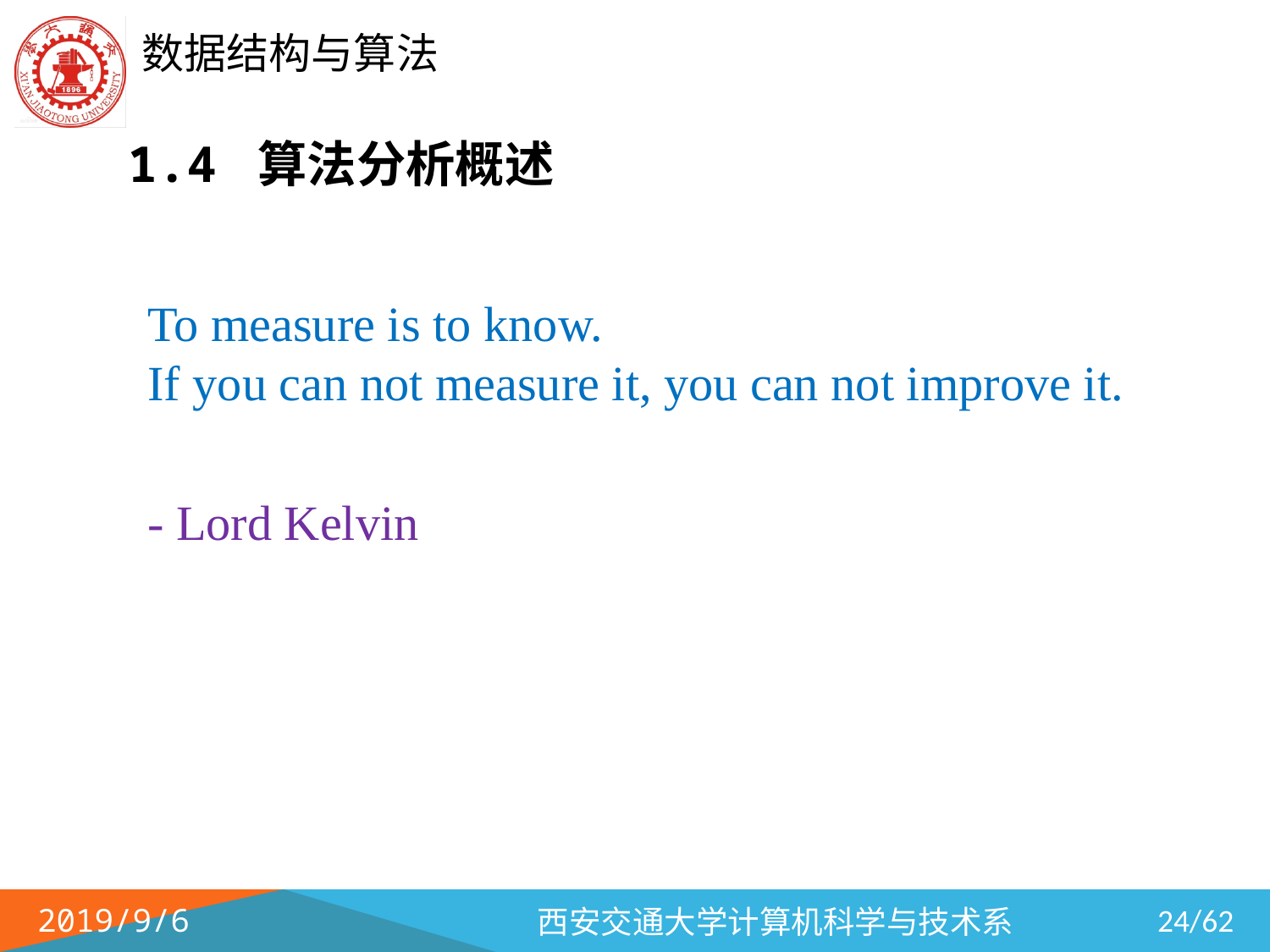

# 1.4 算法分析概述
To measure is to know.
If you can not measure it, you can not improve it.

- Lord Kelvin